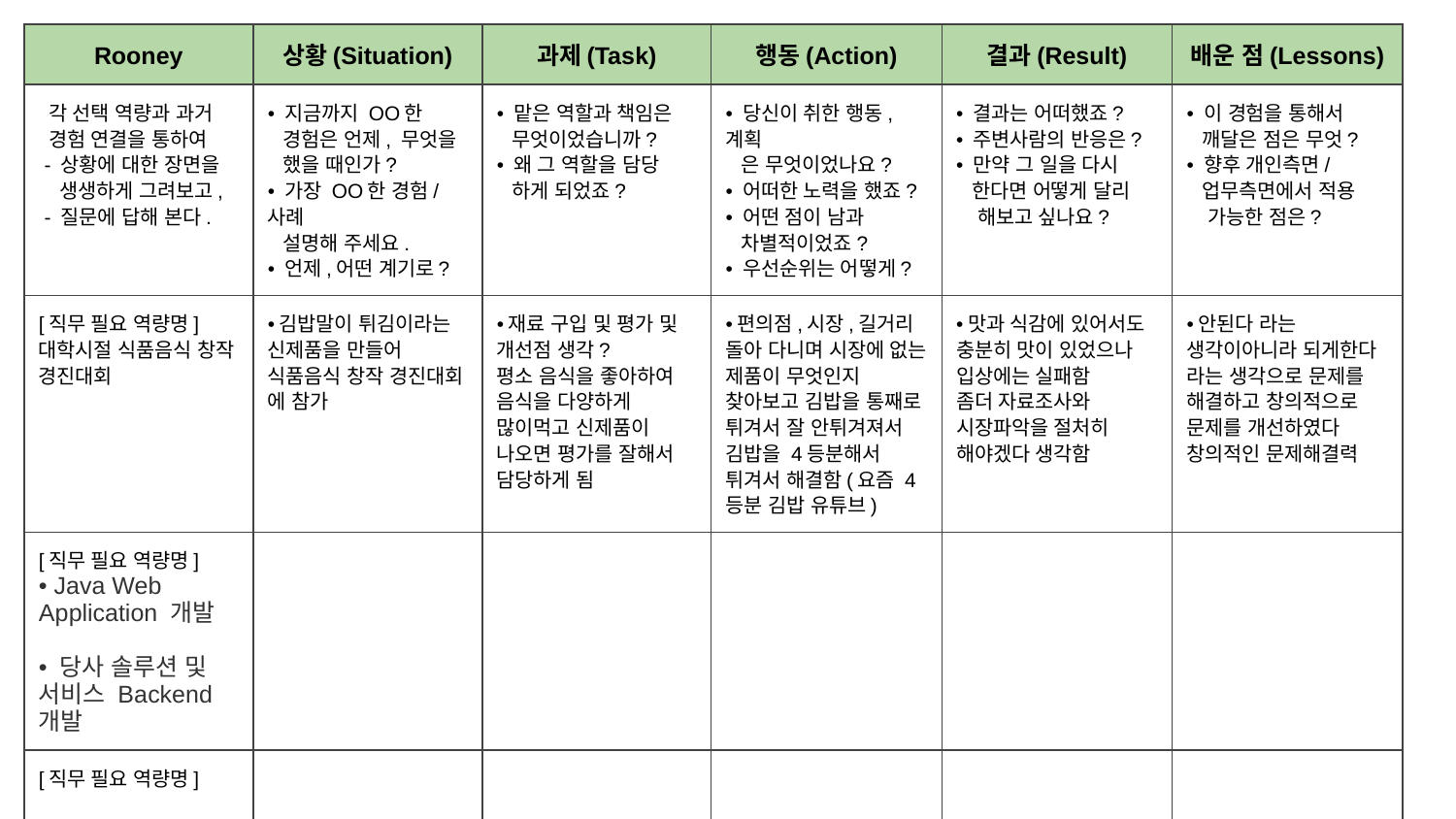

| Rooney | 상황(Situation) | 과제(Task) | 행동(Action) | 결과(Result) | 배운 점(Lessons) |
| --- | --- | --- | --- | --- | --- |
| 각 선택 역량과 과거 경험 연결을 통하여 - 상황에 대한 장면을 생생하게 그려보고, - 질문에 답해 본다. | • 지금까지 OO한 경험은 언제, 무엇을 했을 때인가? • 가장 OO한 경험/사례 설명해 주세요. • 언제,어떤 계기로? | • 맡은 역할과 책임은 무엇이었습니까? • 왜 그 역할을 담당 하게 되었죠? | • 당신이 취한 행동,계획 은 무엇이었나요? • 어떠한 노력을 했죠? • 어떤 점이 남과 차별적이었죠? • 우선순위는 어떻게? | • 결과는 어떠했죠? • 주변사람의 반응은? • 만약 그 일을 다시 한다면 어떻게 달리 해보고 싶나요? | • 이 경험을 통해서 깨달은 점은 무엇? • 향후 개인측면/ 업무측면에서 적용 가능한 점은? |
| [직무 필요 역량명] 대학시절 식품음식 창작 경진대회 | •김밥말이 튀김이라는 신제품을 만들어 식품음식 창작 경진대회 에 참가 | •재료 구입 및 평가 및 개선점 생각? 평소 음식을 좋아하여 음식을 다양하게 많이먹고 신제품이 나오면 평가를 잘해서 담당하게 됨 | •편의점,시장,길거리 돌아 다니며 시장에 없는 제품이 무엇인지 찾아보고 김밥을 통째로 튀겨서 잘 안튀겨져서 김밥을 4등분해서 튀겨서 해결함(요즘 4등분 김밥 유튜브) | •맛과 식감에 있어서도 충분히 맛이 있었으나 입상에는 실패함 좀더 자료조사와 시장파악을 절처히 해야겠다 생각함 | •안된다 라는 생각이아니라 되게한다 라는 생각으로 문제를 해결하고 창의적으로 문제를 개선하였다 창의적인 문제해결력 |
| [직무 필요 역량명] • Java Web Application 개발 • 당사 솔루션 및 서비스 Backend 개발 |  |  |  |  |  |
| [직무 필요 역량명] |  |  |  |  |  |